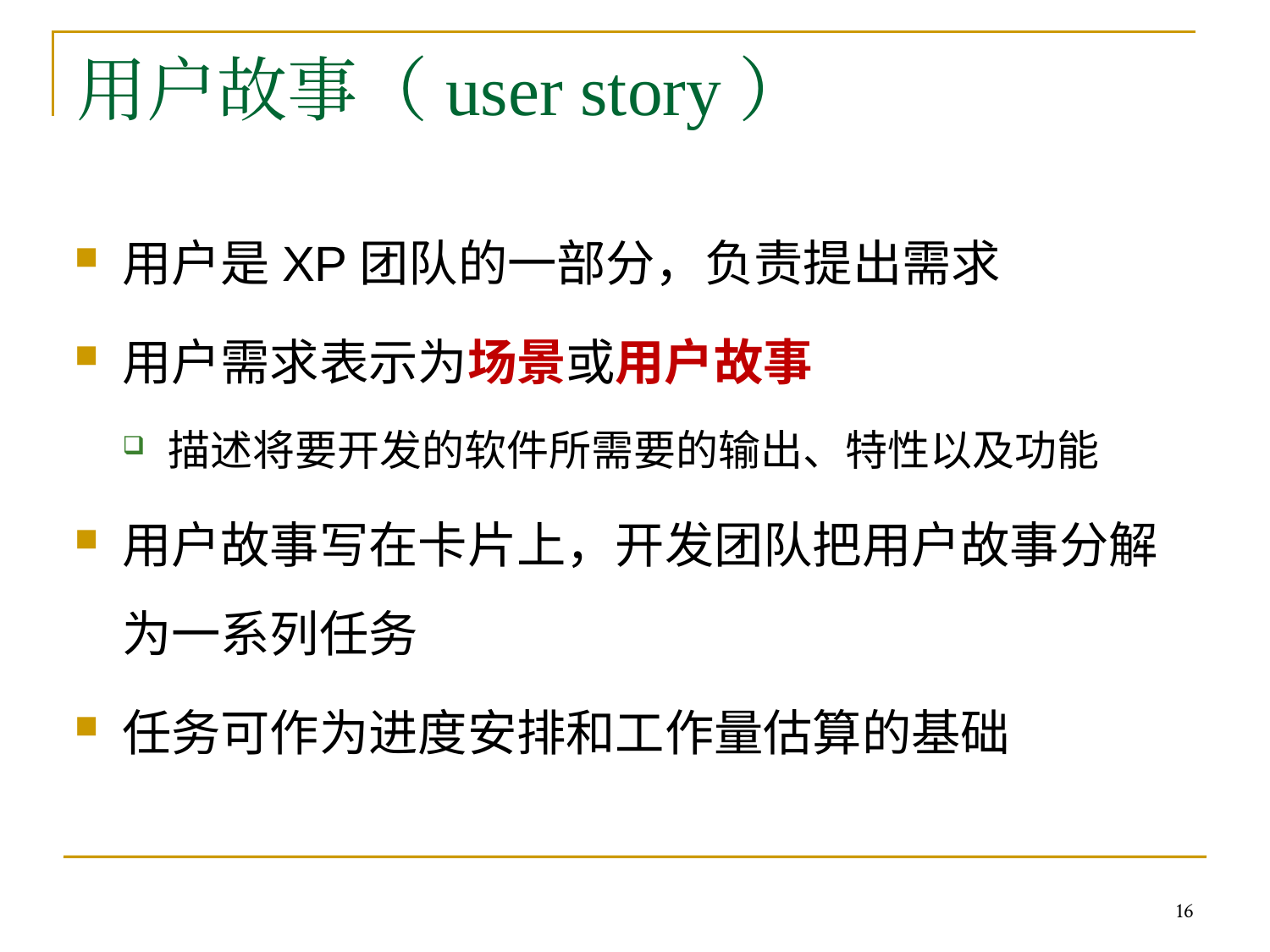

# 用户故事（user story）
用户是XP团队的一部分，负责提出需求
用户需求表示为场景或用户故事
描述将要开发的软件所需要的输出、特性以及功能
用户故事写在卡片上，开发团队把用户故事分解为一系列任务
任务可作为进度安排和工作量估算的基础
16